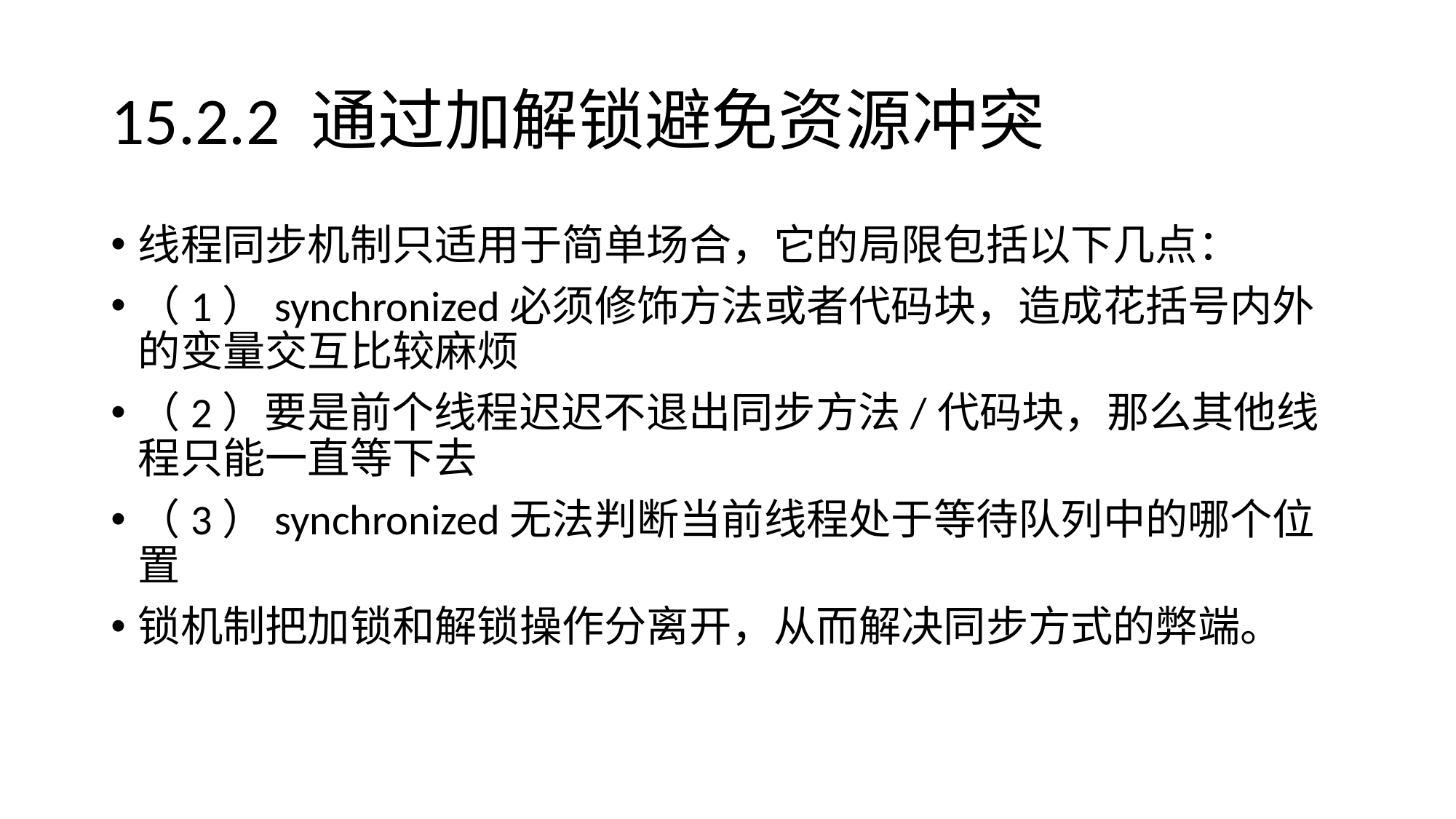

# 15.2.2 通过加解锁避免资源冲突
线程同步机制只适用于简单场合，它的局限包括以下几点：
（1）synchronized必须修饰方法或者代码块，造成花括号内外的变量交互比较麻烦
（2）要是前个线程迟迟不退出同步方法/代码块，那么其他线程只能一直等下去
（3）synchronized无法判断当前线程处于等待队列中的哪个位置
锁机制把加锁和解锁操作分离开，从而解决同步方式的弊端。